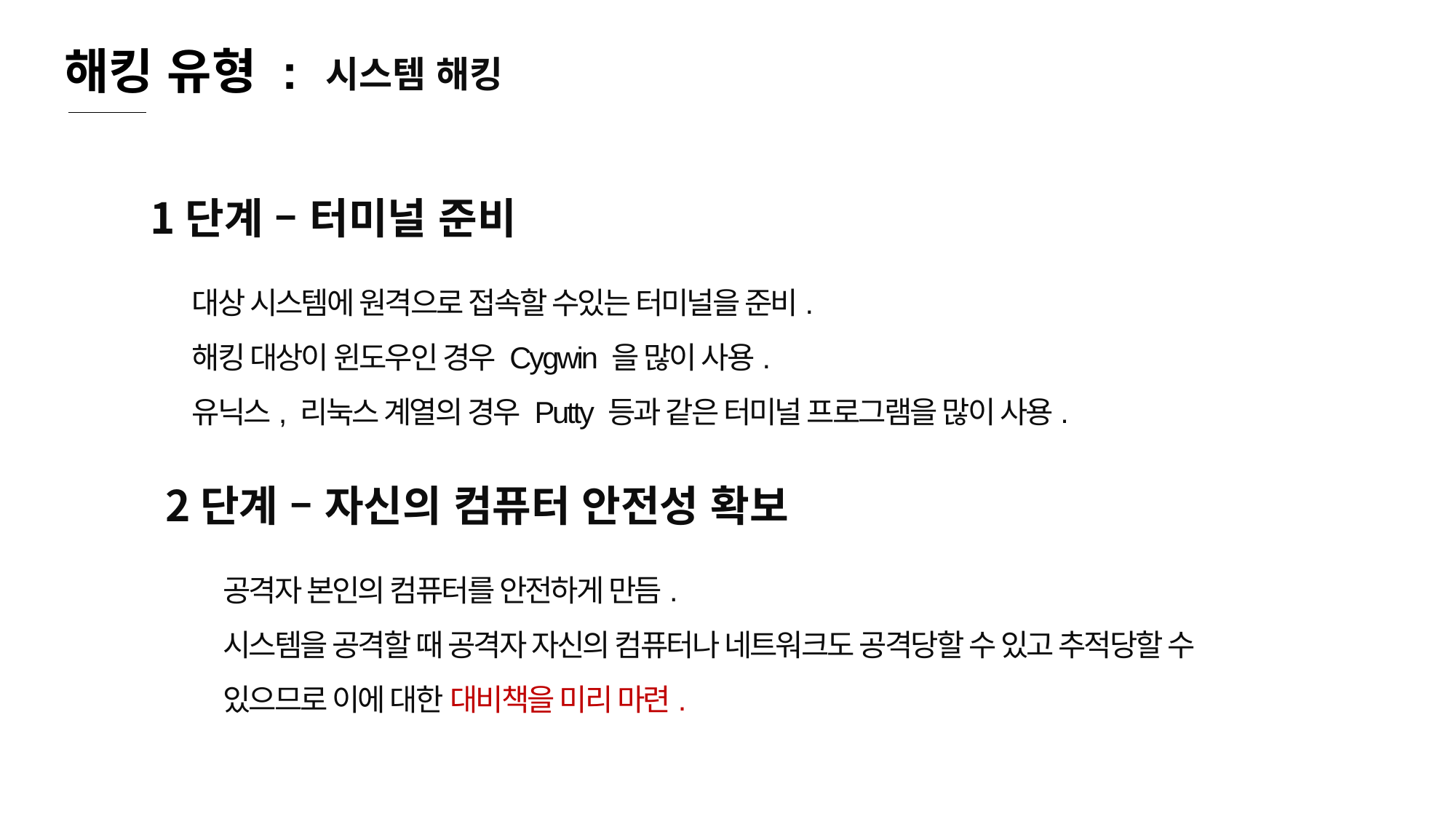

해킹 유형 :
시스템 해킹
1단계 – 터미널 준비
대상 시스템에 원격으로 접속할 수있는 터미널을 준비.
해킹 대상이 윈도우인 경우 Cygwin 을 많이 사용.
유닉스, 리눅스 계열의 경우 Putty 등과 같은 터미널 프로그램을 많이 사용.
2단계 – 자신의 컴퓨터 안전성 확보
공격자 본인의 컴퓨터를 안전하게 만듬.
시스템을 공격할 때 공격자 자신의 컴퓨터나 네트워크도 공격당할 수 있고 추적당할 수 있으므로 이에 대한 대비책을 미리 마련.